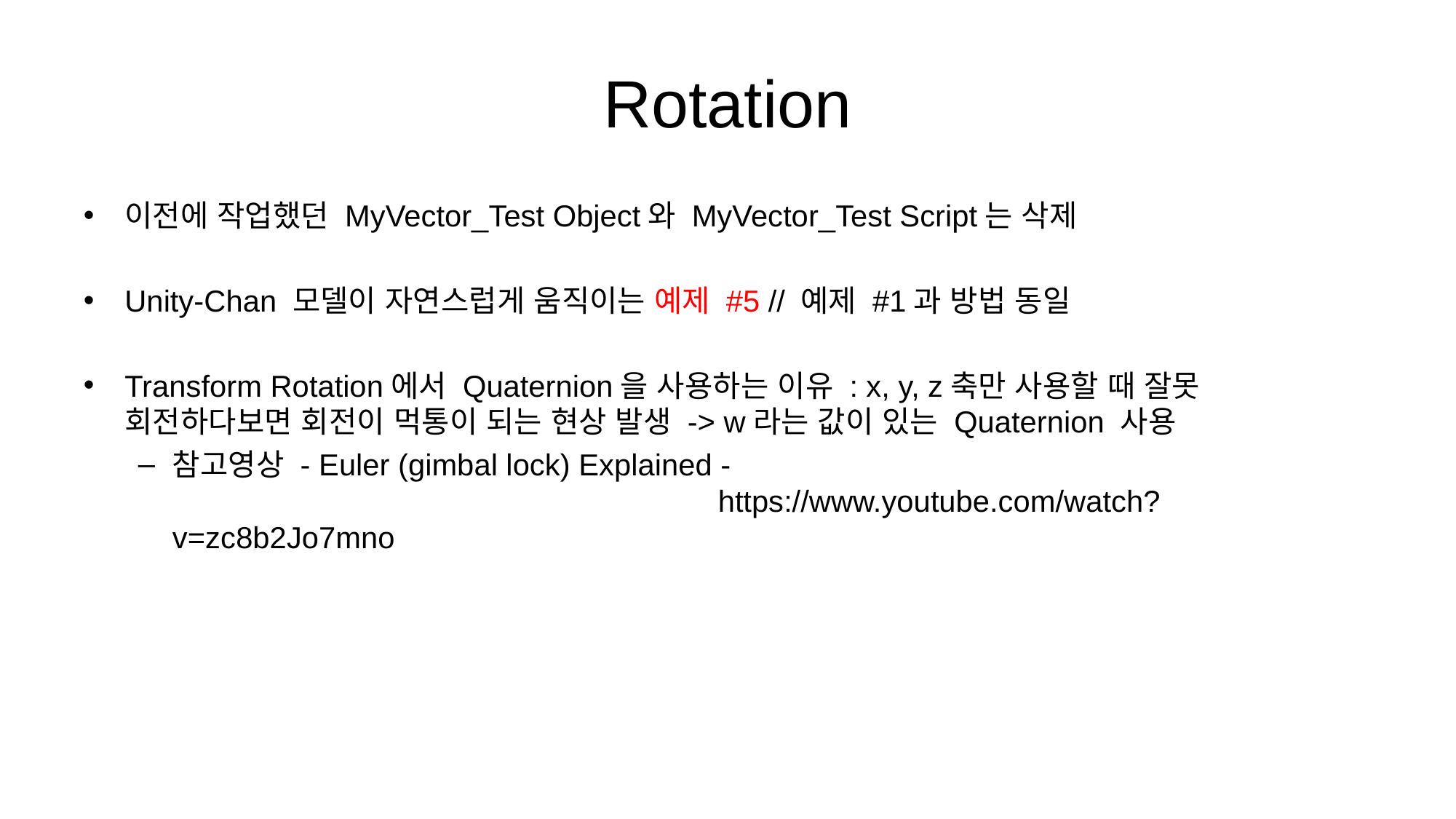

# Rotation
이전에 작업했던 MyVector_Test Object와 MyVector_Test Script는 삭제

Unity-Chan 모델이 자연스럽게 움직이는 예제 #5 // 예제 #1과 방법 동일

Transform Rotation에서 Quaternion을 사용하는 이유 : x, y, z축만 사용할 때 잘못 회전하다보면 회전이 먹통이 되는 현상 발생 -> w라는 값이 있는 Quaternion 사용
참고영상 - Euler (gimbal lock) Explained -										https://www.youtube.com/watch?v=zc8b2Jo7mno